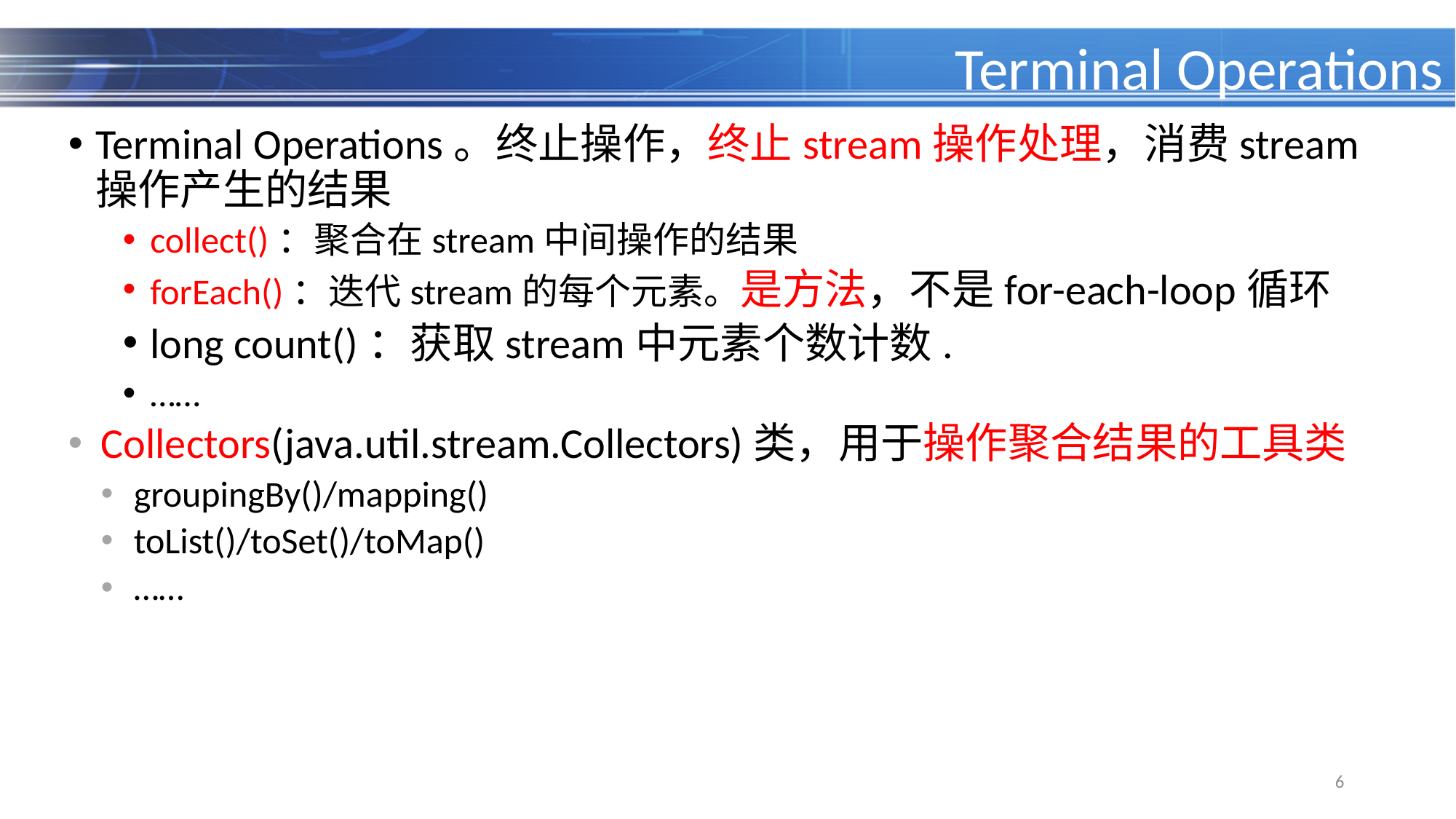

# Terminal Operations
Terminal Operations。终止操作，终止stream操作处理，消费stream操作产生的结果
collect()：聚合在stream中间操作的结果
forEach()：迭代stream的每个元素。是方法，不是for-each-loop循环
long count()：获取stream中元素个数计数.
……
Collectors(java.util.stream.Collectors)类，用于操作聚合结果的工具类
groupingBy()/mapping()
toList()/toSet()/toMap()
……

6